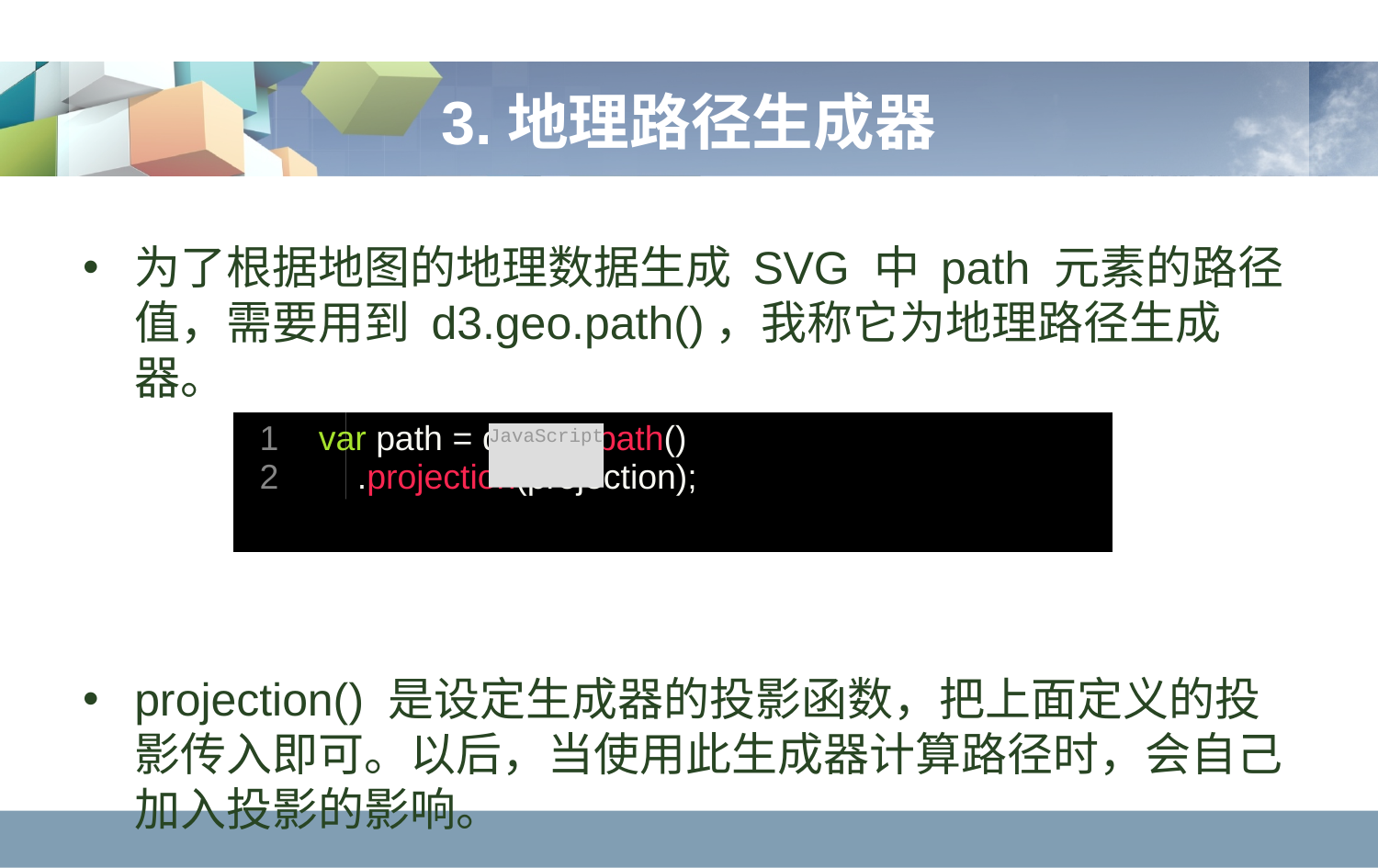

# 3.地理路径生成器
为了根据地图的地理数据生成 SVG 中 path 元素的路径值，需要用到 d3.geo.path()，我称它为地理路径生成器。

projection() 是设定生成器的投影函数，把上面定义的投影传入即可。以后，当使用此生成器计算路径时，会自己加入投影的影响。
| 1 2 | var path = d3.geo.path()     .projection(projection); |
| --- | --- |

JavaScript